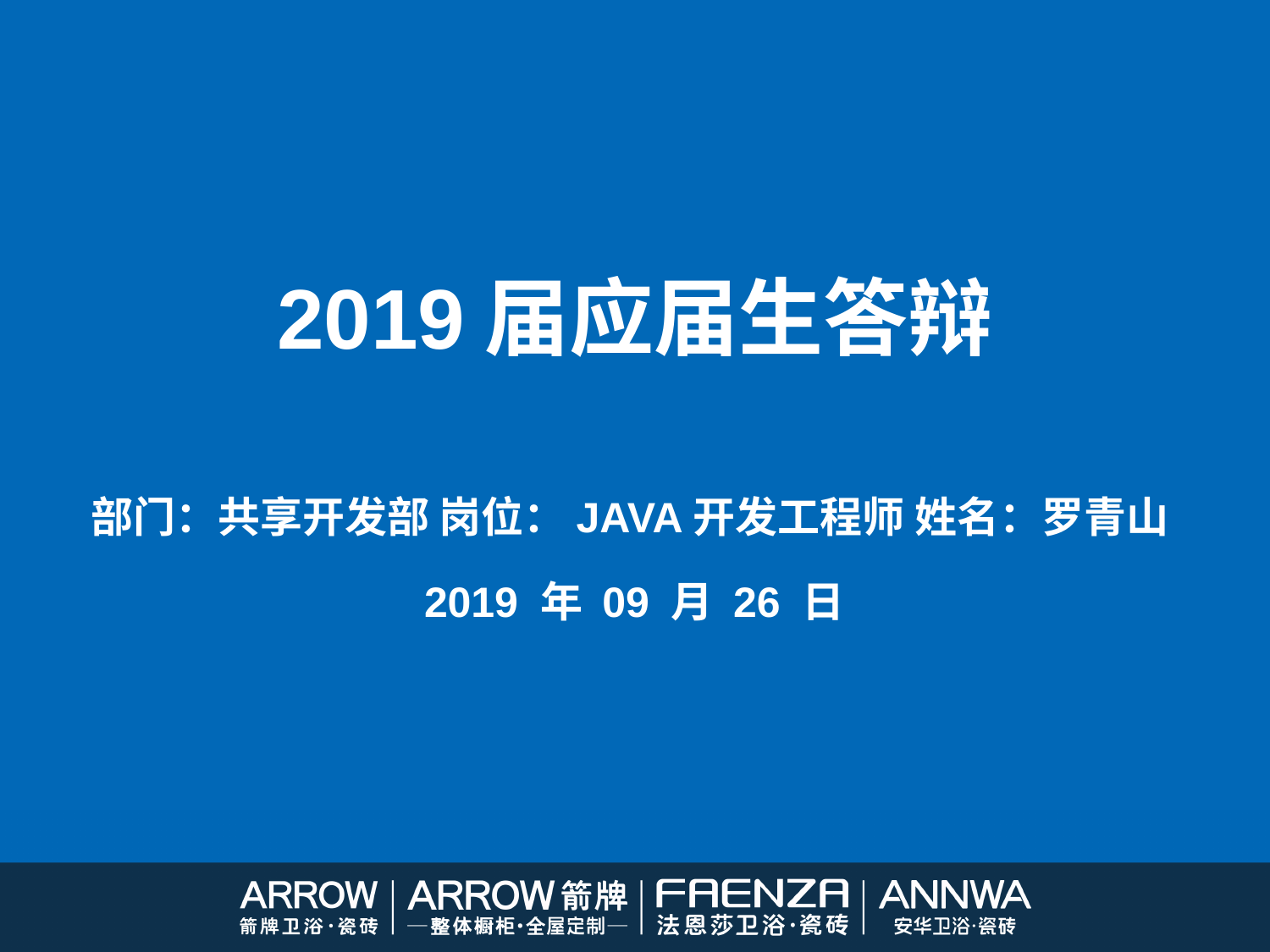

2019届应届生答辩
部门：共享开发部 岗位：JAVA开发工程师 姓名：罗青山
2019 年 09 月 26 日